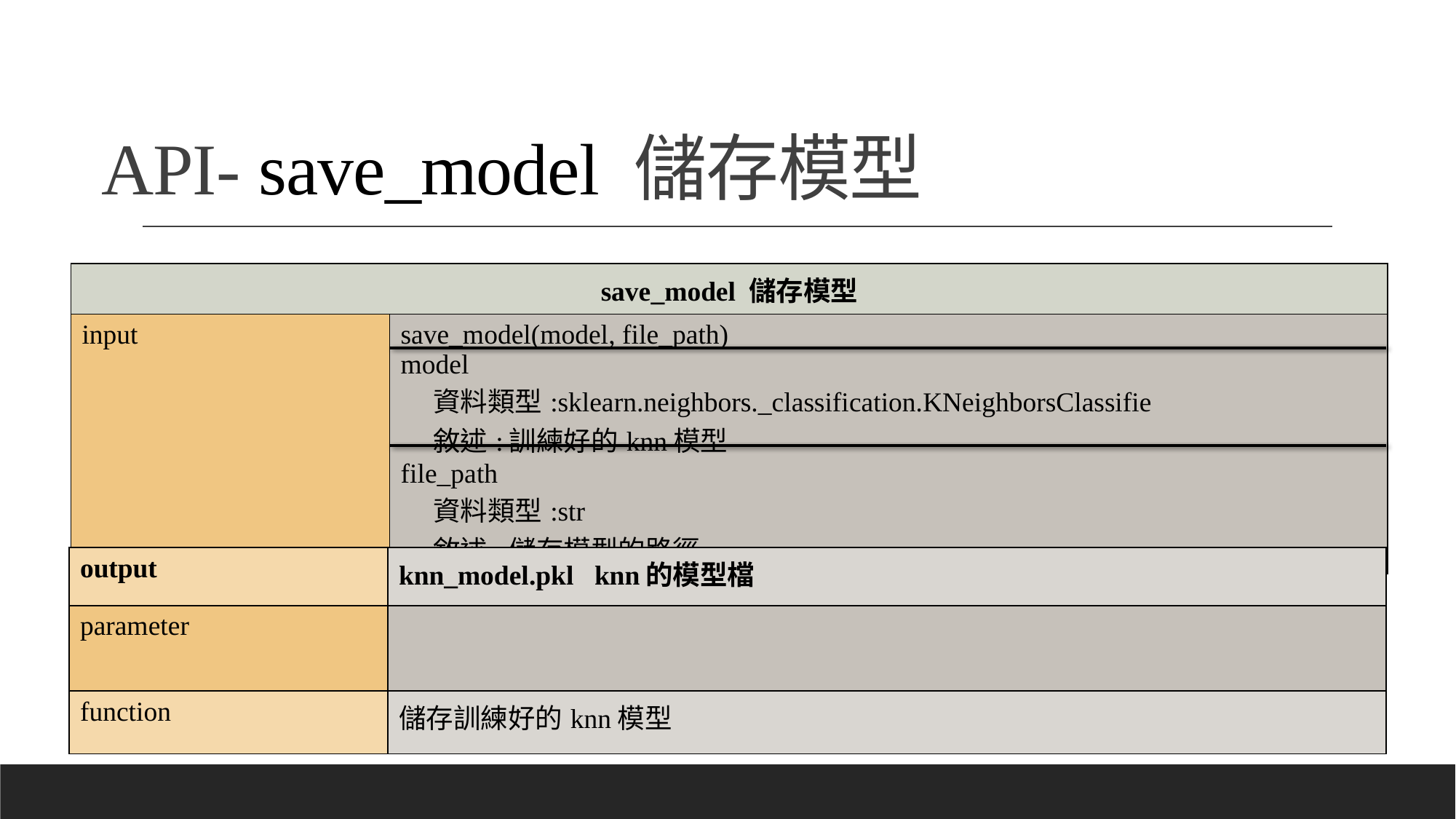

# API- save_model 儲存模型
| save\_model 儲存模型 |  |
| --- | --- |
| input | save\_model(model, file\_path) model 資料類型:sklearn.neighbors.\_classification.KNeighborsClassifie 敘述:訓練好的knn模型 file\_path 資料類型:str 敘述:儲存模型的路徑 |
| output | knn\_model.pkl knn的模型檔 |
| --- | --- |
| parameter |  |
| function | 儲存訓練好的knn模型 |